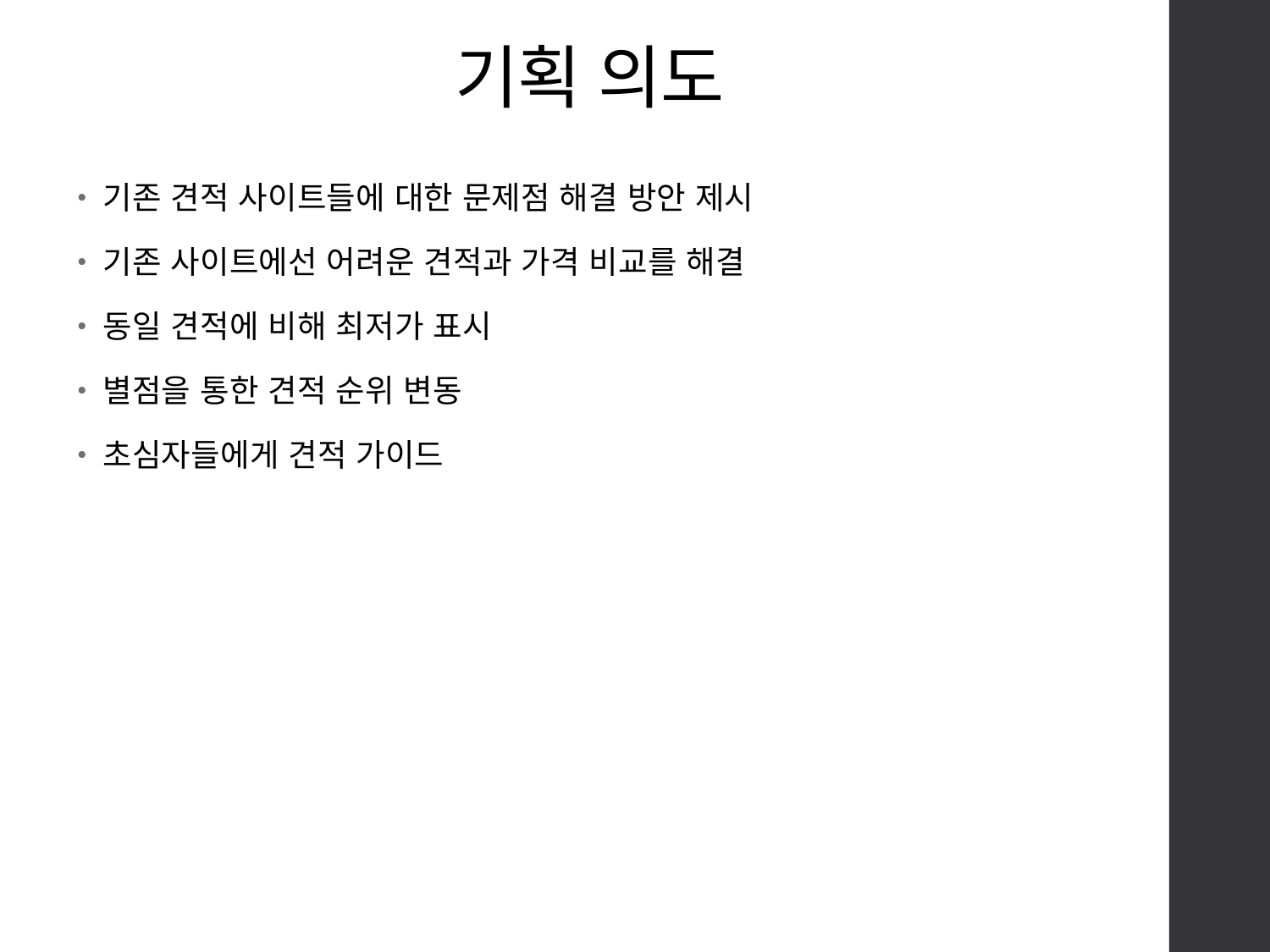

# 기획 의도
기존 견적 사이트들에 대한 문제점 해결 방안 제시
기존 사이트에선 어려운 견적과 가격 비교를 해결
동일 견적에 비해 최저가 표시
별점을 통한 견적 순위 변동
초심자들에게 견적 가이드